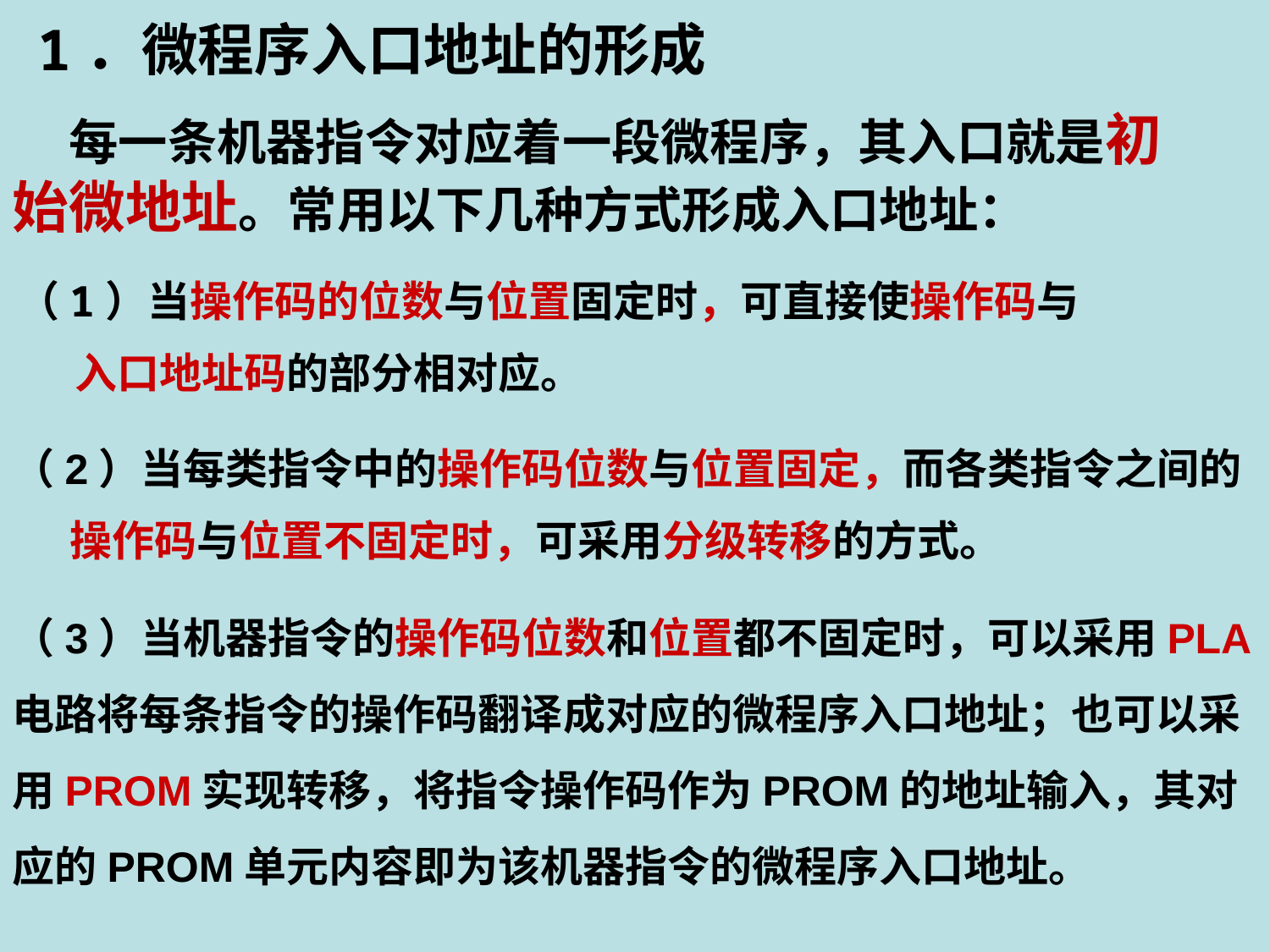

1．微程序入口地址的形成
    每一条机器指令对应着一段微程序，其入口就是初始微地址。常用以下几种方式形成入口地址：
（1）当操作码的位数与位置固定时，可直接使操作码与
     入口地址码的部分相对应。
（2）当每类指令中的操作码位数与位置固定，而各类指令之间的
     操作码与位置不固定时，可采用分级转移的方式。
（3）当机器指令的操作码位数和位置都不固定时，可以采用PLA电路将每条指令的操作码翻译成对应的微程序入口地址；也可以采用PROM实现转移，将指令操作码作为PROM的地址输入，其对应的PROM单元内容即为该机器指令的微程序入口地址。